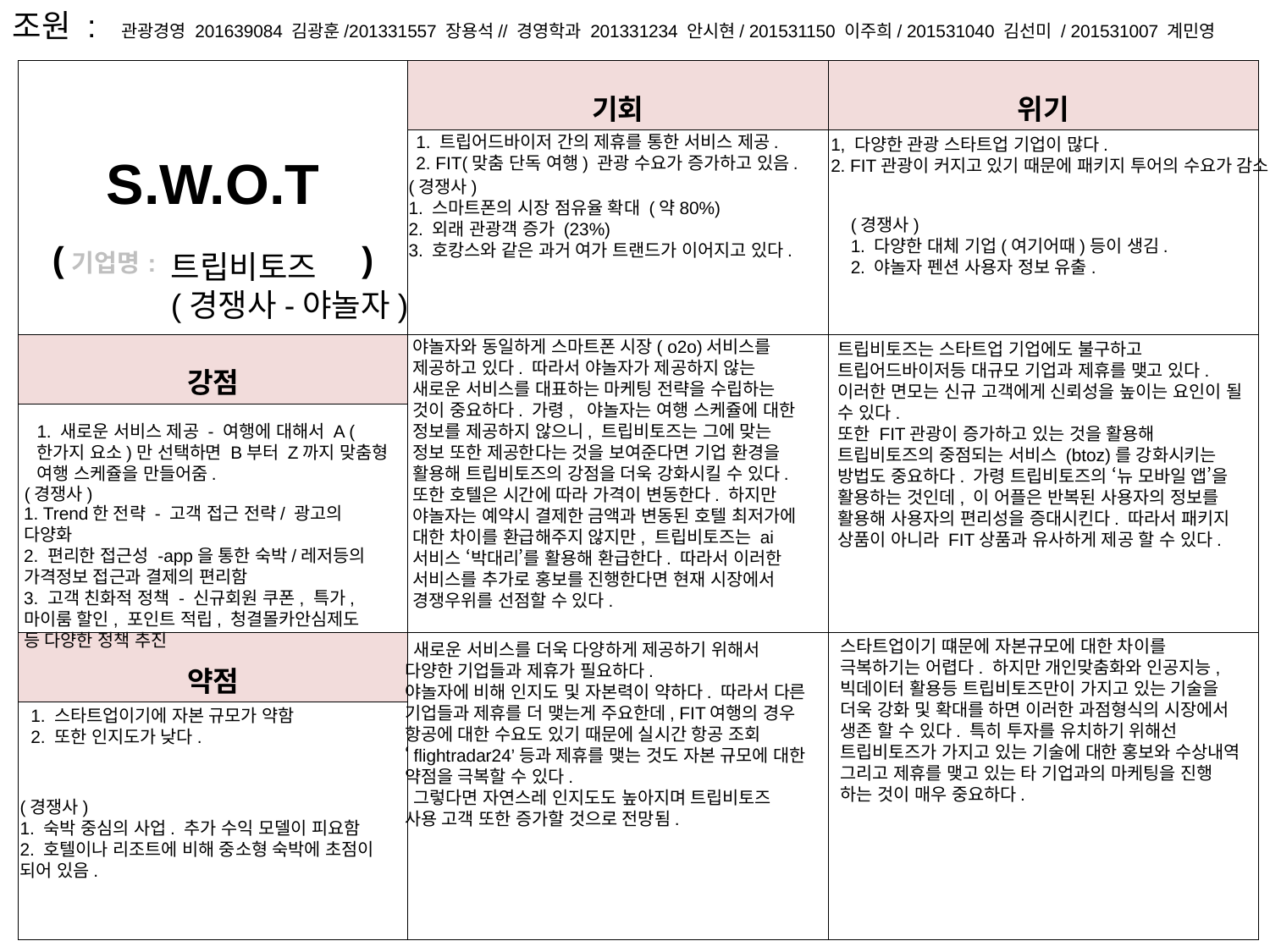

조원 :  관광경영 201639084 김광훈/201331557 장용석// 경영학과 201331234 안시현/ 201531150 이주희/ 201531040 김선미 / 201531007 계민영
| S.W.O.T (기업명: ) | 기회 | 위기 |
| --- | --- | --- |
|  |  |  |
| 강점 |  |  |
|  |  |  |
| 약점 |  |  |
|  |  |  |
1. 트립어드바이저 간의 제휴를 통한 서비스 제공.
2. FIT(맞춤 단독 여행) 관광 수요가 증가하고 있음.
1, 다양한 관광 스타트업 기업이 많다.
2. FIT관광이 커지고 있기 때문에 패키지 투어의 수요가 감소
(경쟁사)
1. 스마트폰의 시장 점유율 확대 (약80%)
2. 외래 관광객 증가 (23%)
3. 호캉스와 같은 과거 여가 트랜드가 이어지고 있다.
(경쟁사)
1. 다양한 대체 기업(여기어때)등이 생김.
2. 야놀자 펜션 사용자 정보 유출.
트립비토즈
(경쟁사-야놀자)
야놀자와 동일하게 스마트폰 시장( o2o)서비스를 제공하고 있다. 따라서 야놀자가 제공하지 않는 새로운 서비스를 대표하는 마케팅 전략을 수립하는 것이 중요하다. 가령,  야놀자는 여행 스케쥴에 대한 정보를 제공하지 않으니, 트립비토즈는 그에 맞는 정보 또한 제공한다는 것을 보여준다면 기업 환경을 활용해 트립비토즈의 강점을 더욱 강화시킬 수 있다. 또한 호텔은 시간에 따라 가격이 변동한다. 하지만 야놀자는 예약시 결제한 금액과 변동된 호텔 최저가에 대한 차이를 환급해주지 않지만, 트립비토즈는 ai서비스 ‘박대리’를 활용해 환급한다. 따라서 이러한 서비스를 추가로 홍보를 진행한다면 현재 시장에서 경쟁우위를 선점할 수 있다.
트립비토즈는 스타트업 기업에도 불구하고 트립어드바이저등 대규모 기업과 제휴를 맺고 있다. 이러한 면모는 신규 고객에게 신뢰성을 높이는 요인이 될 수 있다.
또한 FIT관광이 증가하고 있는 것을 활용해 트립비토즈의 중점되는 서비스 (btoz)를 강화시키는 방법도 중요하다. 가령 트립비토즈의 ‘뉴 모바일 앱’을 활용하는 것인데, 이 어플은 반복된 사용자의 정보를 활용해 사용자의 편리성을 증대시킨다. 따라서 패키지 상품이 아니라 FIT상품과 유사하게 제공 할 수 있다.

1. 새로운 서비스 제공 - 여행에 대해서 A (한가지 요소)만 선택하면 B부터 Z까지 맞춤형 여행 스케쥴을 만들어줌.
(경쟁사)
1. Trend한 전략 - 고객 접근 전략/ 광고의 다양화
2. 편리한 접근성 -app을 통한 숙박/레저등의 가격정보 접근과 결제의 편리함
3. 고객 친화적 정책 - 신규회원 쿠폰, 특가, 마이룸 할인, 포인트 적립, 청결몰카안심제도 등 다양한 정책 추진
스타트업이기 떄문에 자본규모에 대한 차이를 극복하기는 어렵다. 하지만 개인맞춤화와 인공지능, 빅데이터 활용등 트립비토즈만이 가지고 있는 기술을 더욱 강화 및 확대를 하면 이러한 과점형식의 시장에서 생존 할 수 있다. 특히 투자를 유치하기 위해선 트립비토즈가 가지고 있는 기술에 대한 홍보와 수상내역 그리고 제휴를 맺고 있는 타 기업과의 마케팅을 진행 하는 것이 매우 중요하다.
 새로운 서비스를 더욱 다양하게 제공하기 위해서 다양한 기업들과 제휴가 필요하다.
야놀자에 비해 인지도 및 자본력이 약하다. 따라서 다른 기업들과 제휴를 더 맺는게 주요한데, FIT여행의 경우 항공에 대한 수요도 있기 때문에 실시간 항공 조회 ‘flightradar24’등과 제휴를 맺는 것도 자본 규모에 대한 약점을 극복할 수 있다.
 그렇다면 자연스레 인지도도 높아지며 트립비토즈 사용 고객 또한 증가할 것으로 전망됨.
1. 스타트업이기에 자본 규모가 약함
2. 또한 인지도가 낮다.
(경쟁사)
1. 숙박 중심의 사업. 추가 수익 모델이 피요함
2. 호텔이나 리조트에 비해 중소형 숙박에 초점이 되어 있음.